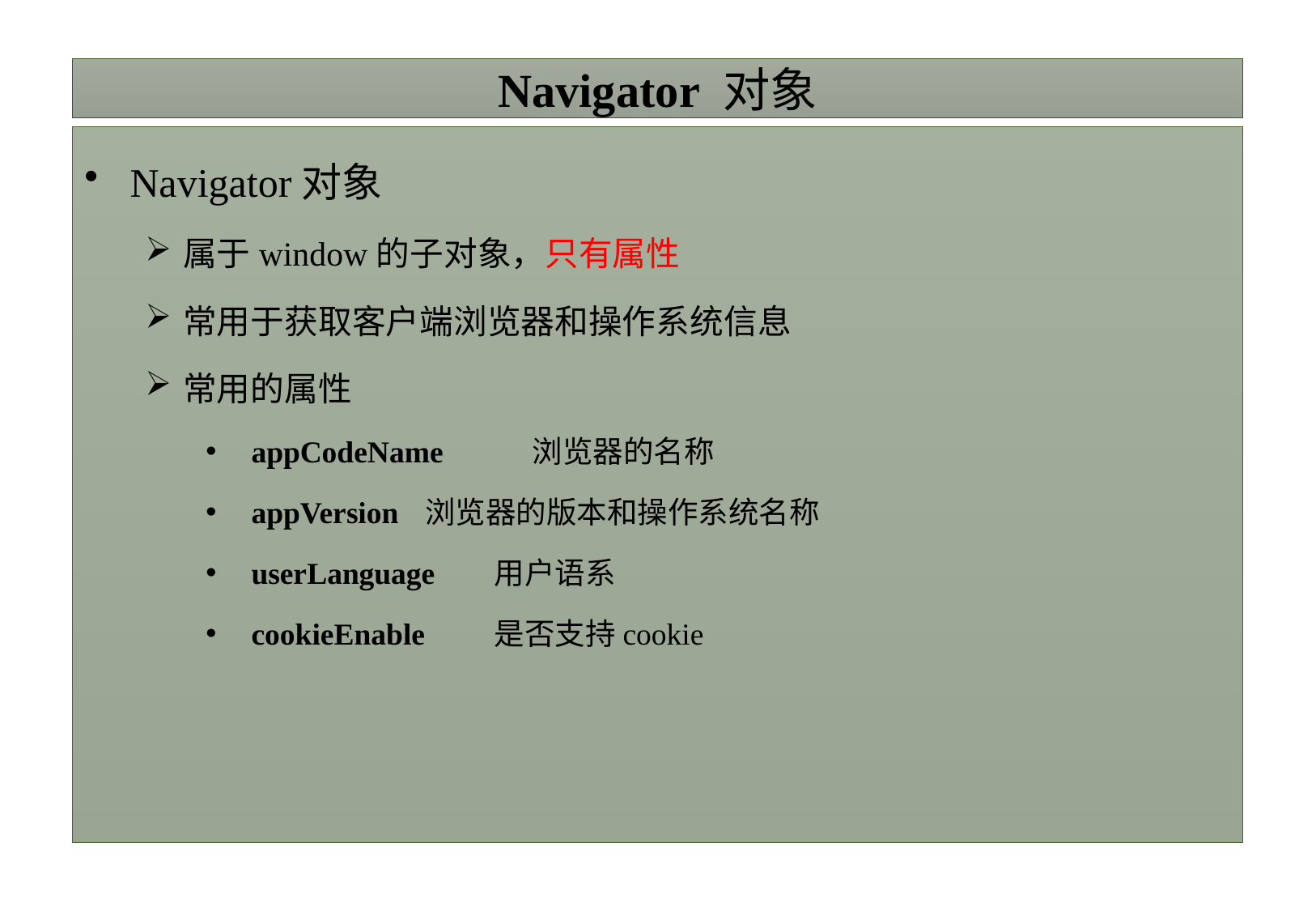

# Navigator 对象
Navigator对象
属于window的子对象，只有属性
常用于获取客户端浏览器和操作系统信息
常用的属性
appCodeName	    浏览器的名称
appVersion	浏览器的版本和操作系统名称
userLanguage	用户语系
cookieEnable	是否支持cookie